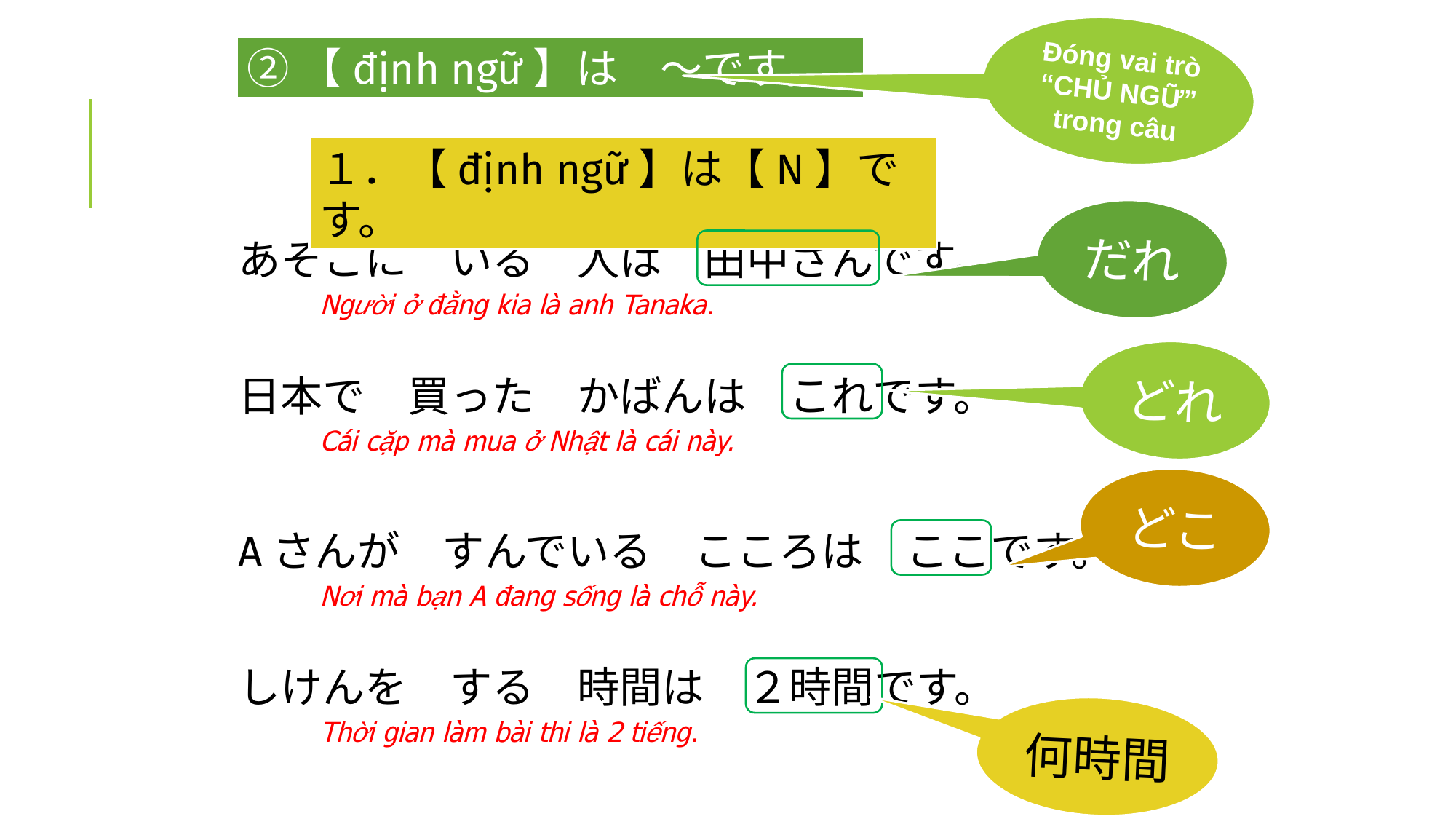

Đóng vai trò “CHỦ NGỮ” trong câu
②【định ngữ】は　～です。
１．【định ngữ】は【N】です。
だれ
あそこに　いる　人は　田中さんです。

Người ở đằng kia là anh Tanaka.
どれ

日本で　買った　かばんは　これです。
Cái cặp mà mua ở Nhật là cái này.
どこ
Aさんが　すんでいる　こころは　ここです。

Nơi mà bạn A đang sống là chỗ này.
しけんを　する　時間は　２時間です。

何時間
Thời gian làm bài thi là 2 tiếng.